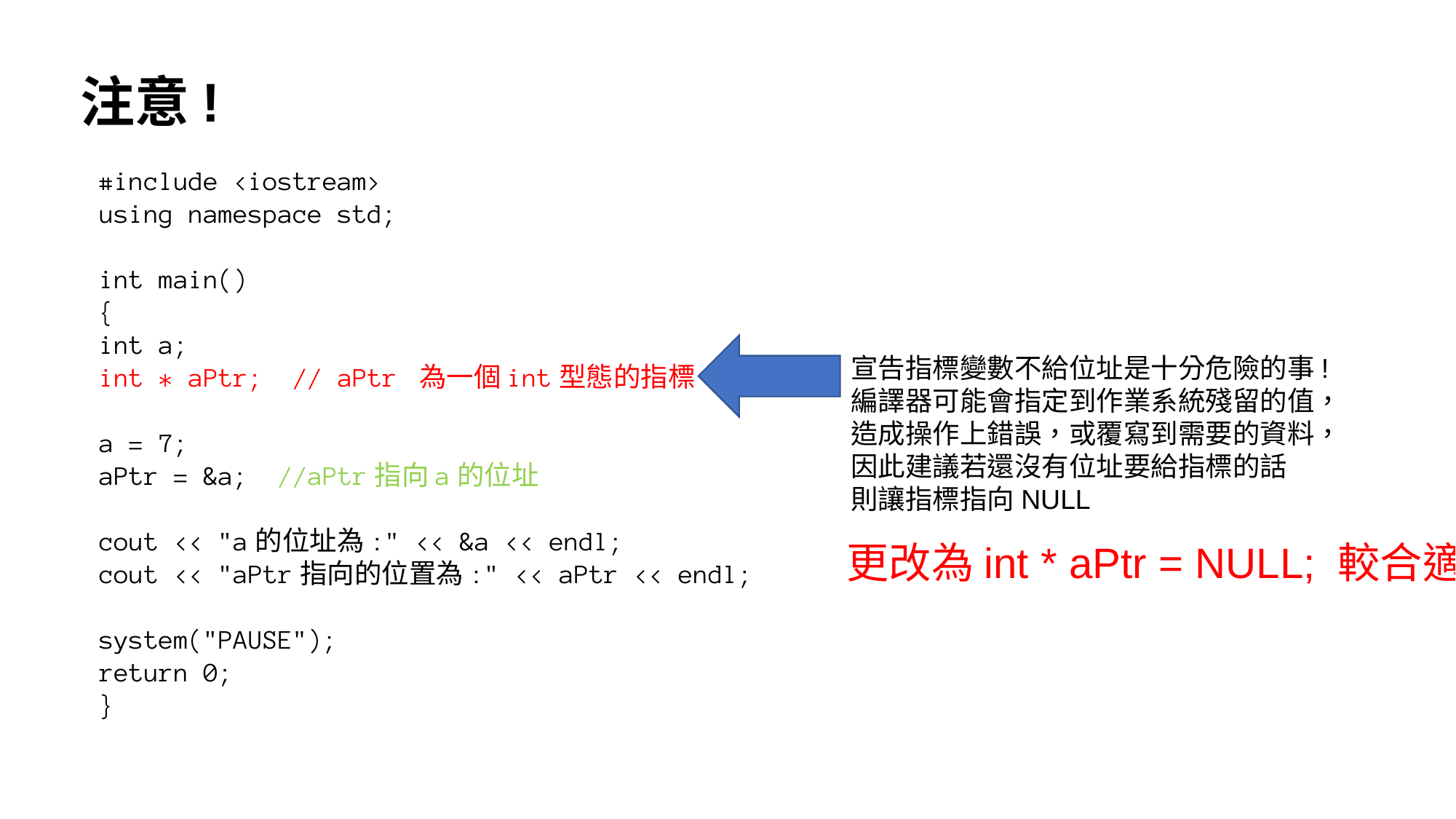

# 注意!
#include <iostream>
using namespace std;

int main()
{
int a;
int * aPtr;  // aPtr 為一個int型態的指標

a = 7;
aPtr = &a;  //aPtr指向a的位址

cout << "a的位址為:" << &a << endl;
cout << "aPtr指向的位置為:" << aPtr << endl;

system("PAUSE");
return 0;
}

宣告指標變數不給位址是十分危險的事!
編譯器可能會指定到作業系統殘留的值，
造成操作上錯誤，或覆寫到需要的資料，
因此建議若還沒有位址要給指標的話
則讓指標指向NULL
更改為int * aPtr = NULL; 較合適